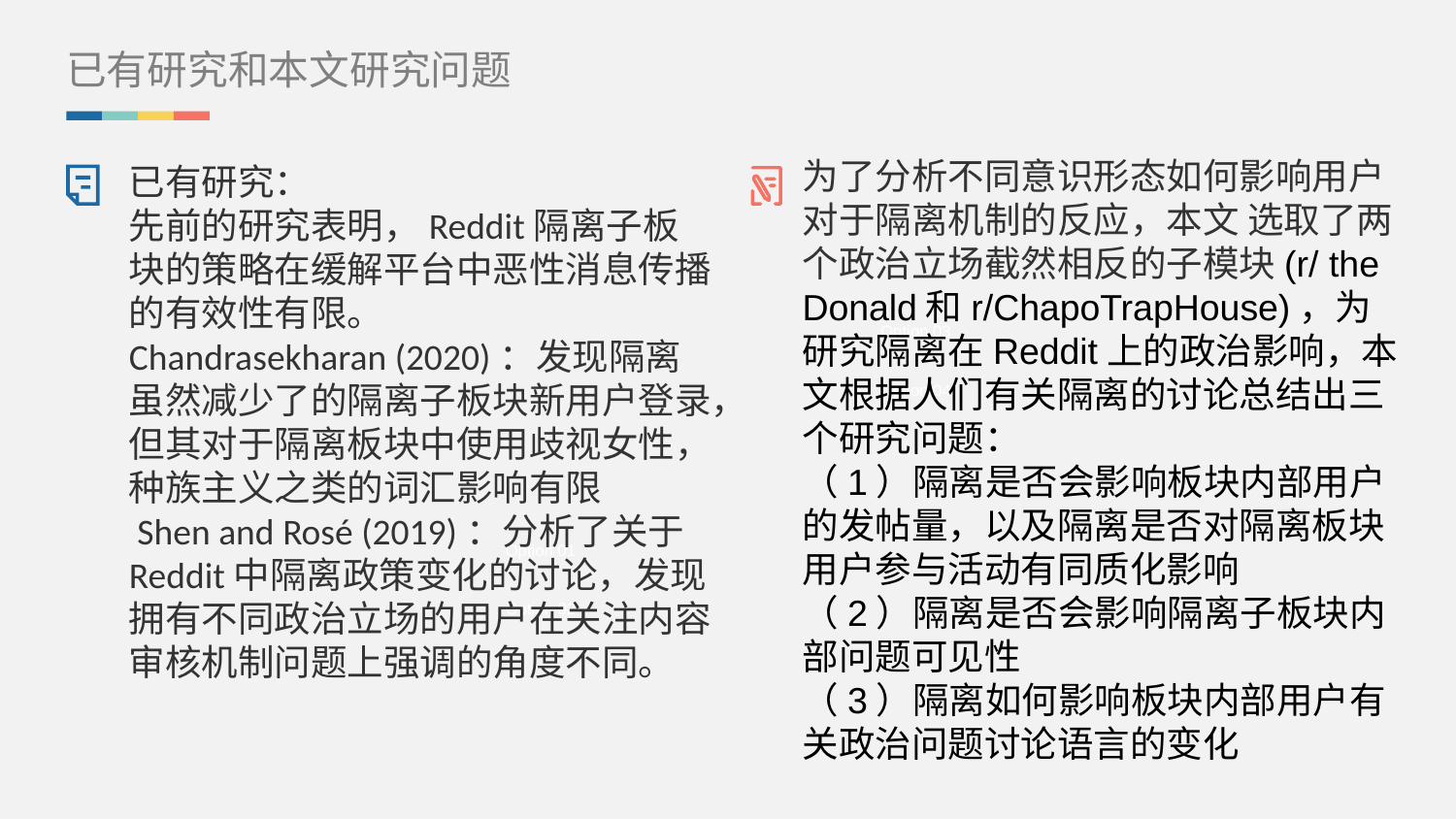

已有研究和本文研究问题

为了分析不同意识形态如何影响用户对于隔离机制的反应，本文 选取了两个政治立场截然相反的子模块(r/ the Donald和r/ChapoTrapHouse)，为研究隔离在Reddit上的政治影响，本文根据人们有关隔离的讨论总结出三个研究问题：
（1）隔离是否会影响板块内部用户的发帖量，以及隔离是否对隔离板块用户参与活动有同质化影响
（2）隔离是否会影响隔离子板块内部问题可见性
（3）隔离如何影响板块内部用户有关政治问题讨论语言的变化
已有研究：
先前的研究表明，Reddit隔离子板块的策略在缓解平台中恶性消息传播的有效性有限。
Chandrasekharan (2020)：发现隔离虽然减少了的隔离子板块新用户登录，但其对于隔离板块中使用歧视女性，种族主义之类的词汇影响有限
 Shen and Rosé (2019)：分析了关于Reddit中隔离政策变化的讨论，发现拥有不同政治立场的用户在关注内容审核机制问题上强调的角度不同。

Option 03
Option 04
Option 01
Option 02